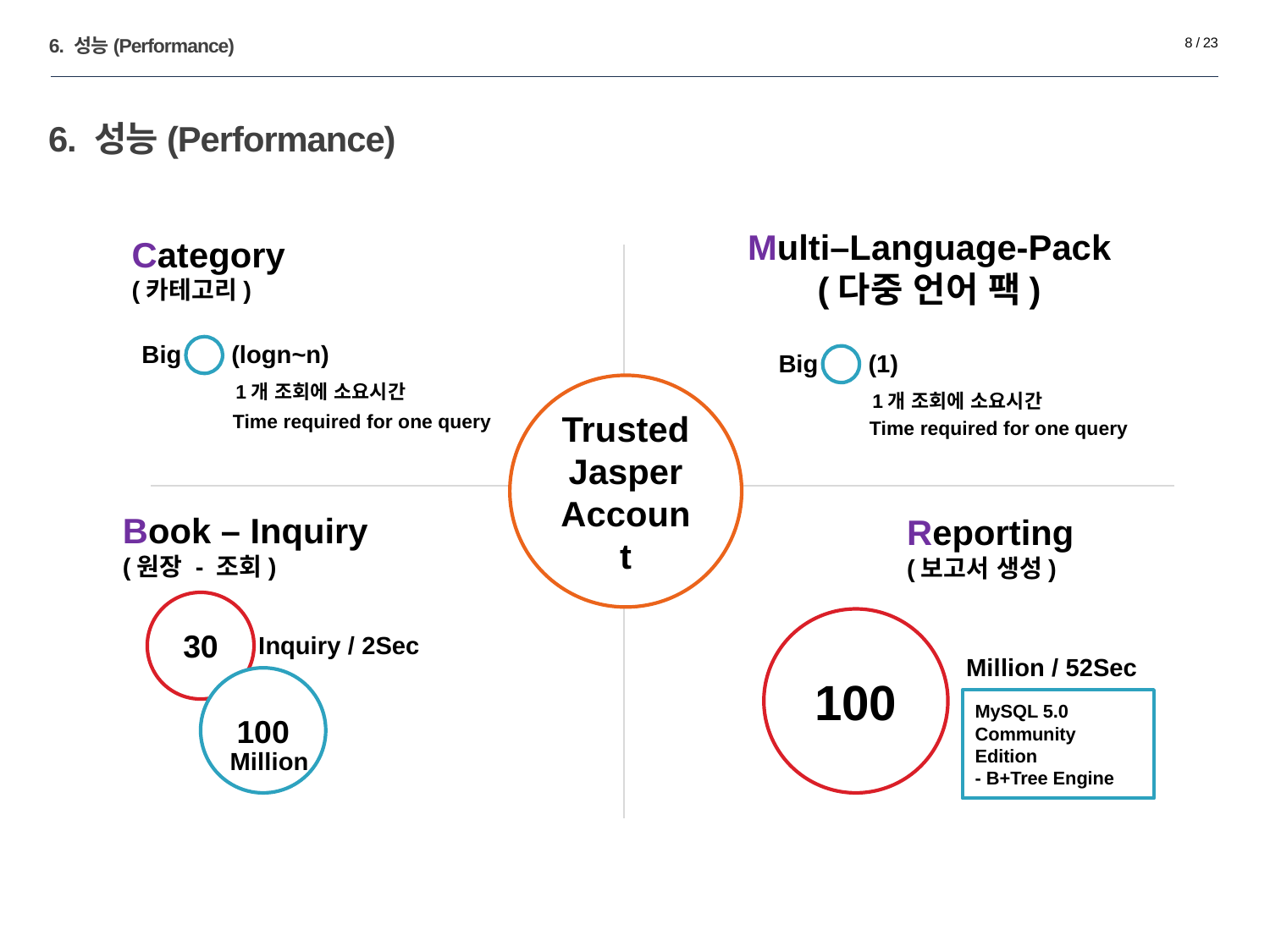

6. 성능(Performance)
8 / 23
# 6. 성능(Performance)
Multi–Language-Pack
(다중 언어 팩)
Category
(카테고리)
Big
(logn~n)

Big
(1)

1개 조회에 소요시간
Trusted
Jasper
Account
1개 조회에 소요시간
Time required for one query
Time required for one query
Book – Inquiry
(원장 - 조회)
Reporting
(보고서 생성)
30
100
Inquiry / 2Sec
Million / 52Sec
100
MySQL 5.0
Community Edition
- B+Tree Engine
Million